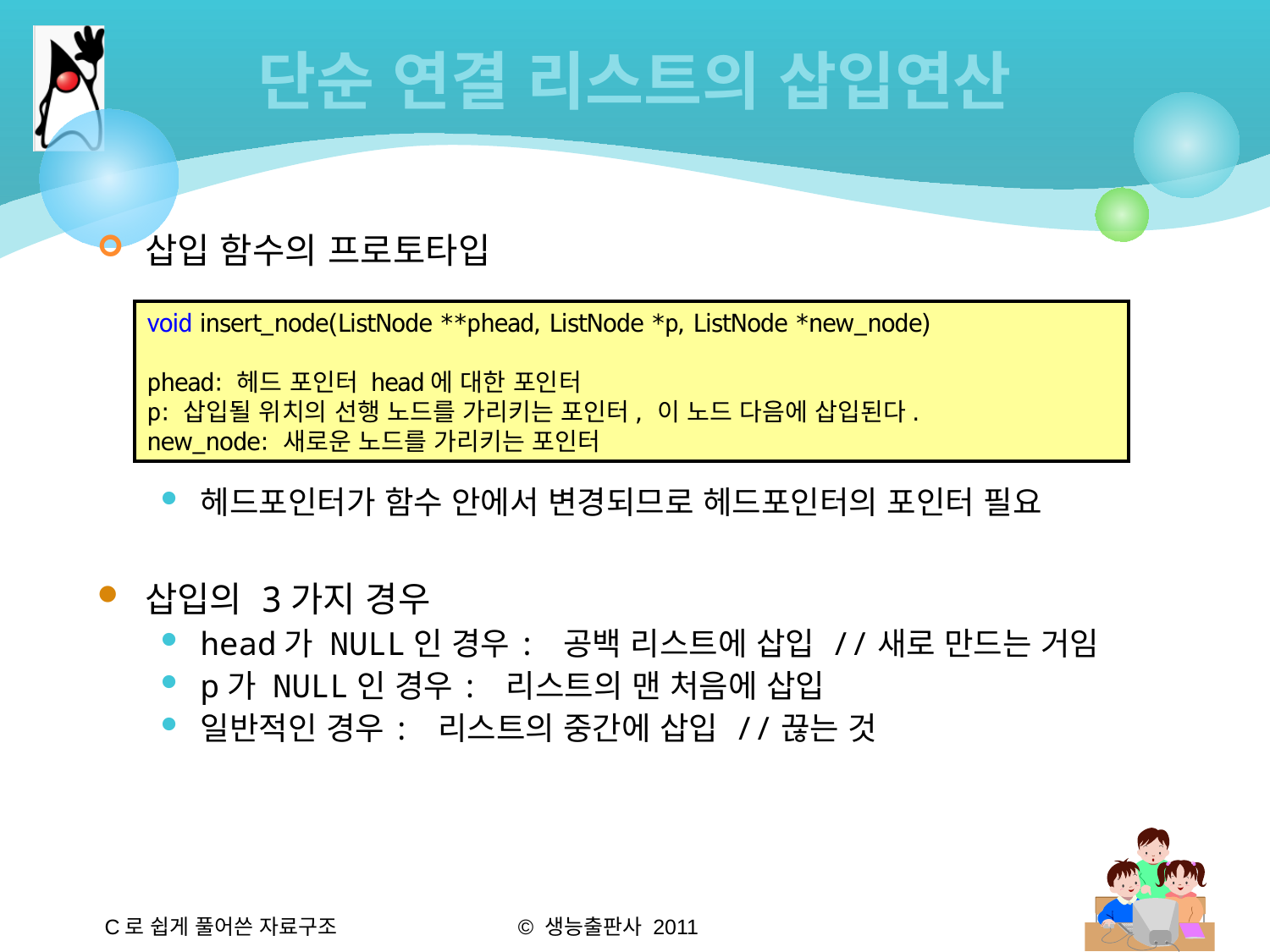

# 단순 연결 리스트의 삽입연산
삽입 함수의 프로토타입

void insert_node(ListNode **phead, ListNode *p, ListNode *new_node)

phead: 헤드 포인터 head에 대한 포인터
p: 삽입될 위치의 선행 노드를 가리키는 포인터, 이 노드 다음에 삽입된다.
new_node: 새로운 노드를 가리키는 포인터
헤드포인터가 함수 안에서 변경되므로 헤드포인터의 포인터 필요

삽입의 3가지 경우
head가 NULL인 경우: 공백 리스트에 삽입 //새로 만드는 거임
p가 NULL인 경우: 리스트의 맨 처음에 삽입
일반적인 경우: 리스트의 중간에 삽입 //끊는 것